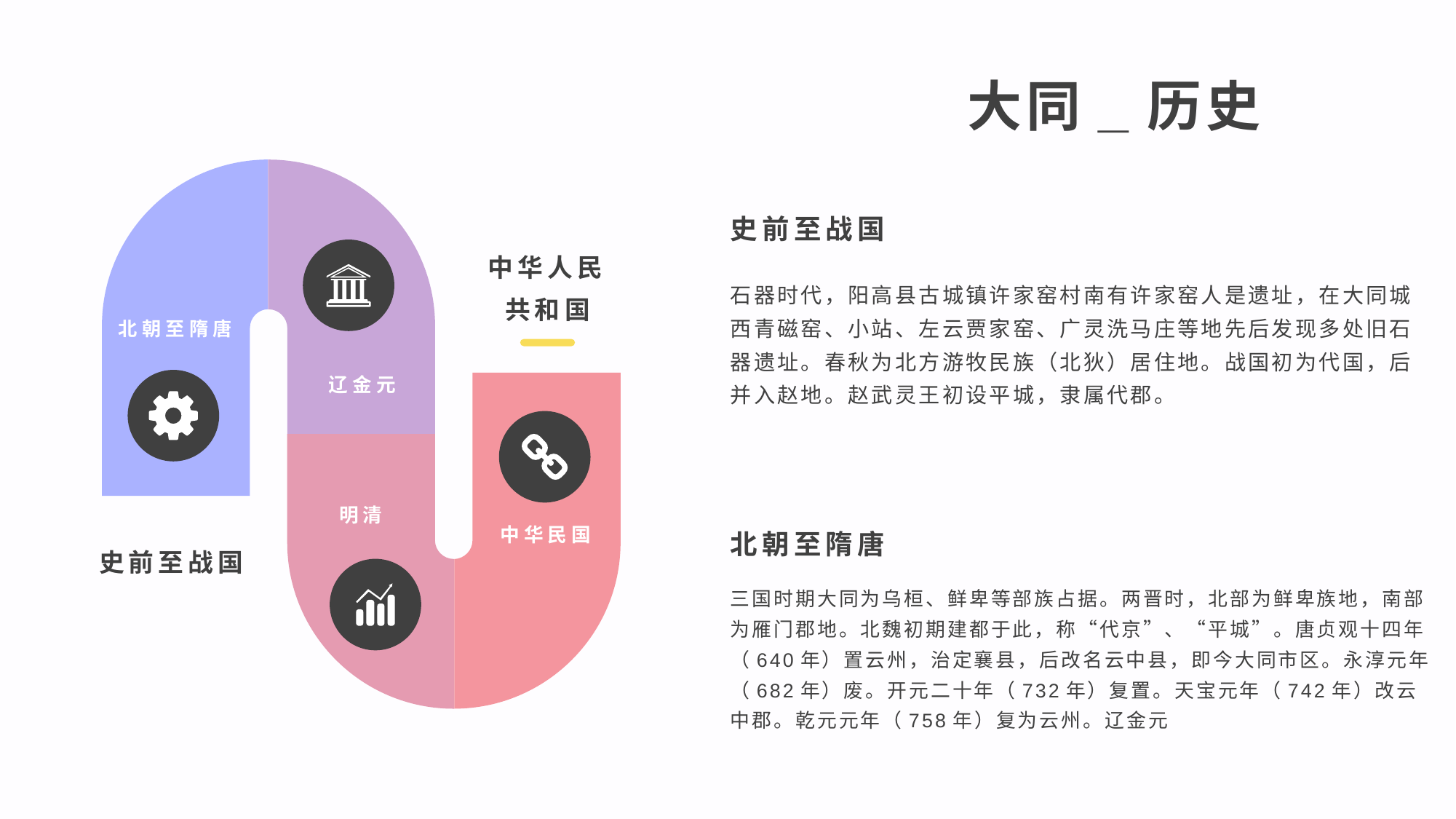

大同_历史

史前至战国

中华人民共和国

石器时代，阳高县古城镇许家窑村南有许家窑人是遗址，在大同城西青磁窑、小站、左云贾家窑、广灵洗马庄等地先后发现多处旧石器遗址。春秋为北方游牧民族（北狄）居住地。战国初为代国，后并入赵地。赵武灵王初设平城，隶属代郡。

北朝至隋唐

辽金元

明清
北朝至隋唐
史前至战国
中华民国

三国时期大同为乌桓、鲜卑等部族占据。两晋时，北部为鲜卑族地，南部为雁门郡地。北魏初期建都于此，称“代京”、“平城”。唐贞观十四年（640年）置云州，治定襄县，后改名云中县，即今大同市区。永淳元年（682年）废。开元二十年（732年）复置。天宝元年（742年）改云中郡。乾元元年（758年）复为云州。辽金元